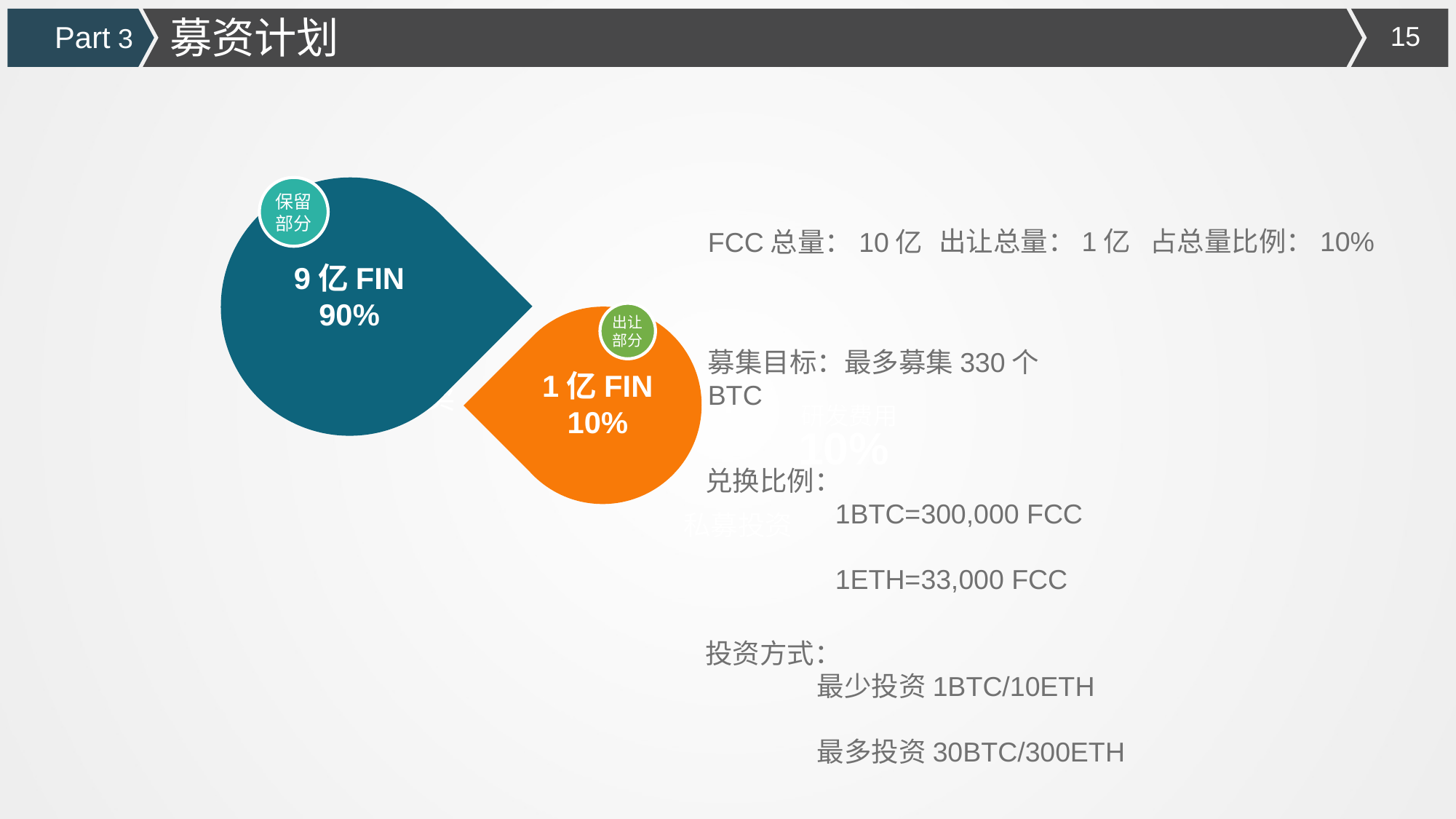

募资计划
Part 3

保留部分
出让总量：1亿
占总量比例：10%
FCC总量：10亿
9亿FIN
90%
出让部分

募集目标：最多募集330个BTC
1亿FIN
10%
ICO售卖
研发费用
10%
兑换比例：
                 1BTC=300,000 FCC

                 1ETH=33,000 FCC
私募投资
投资方式：
                 最少投资1BTC/10ETH

                 最多投资30BTC/300ETH